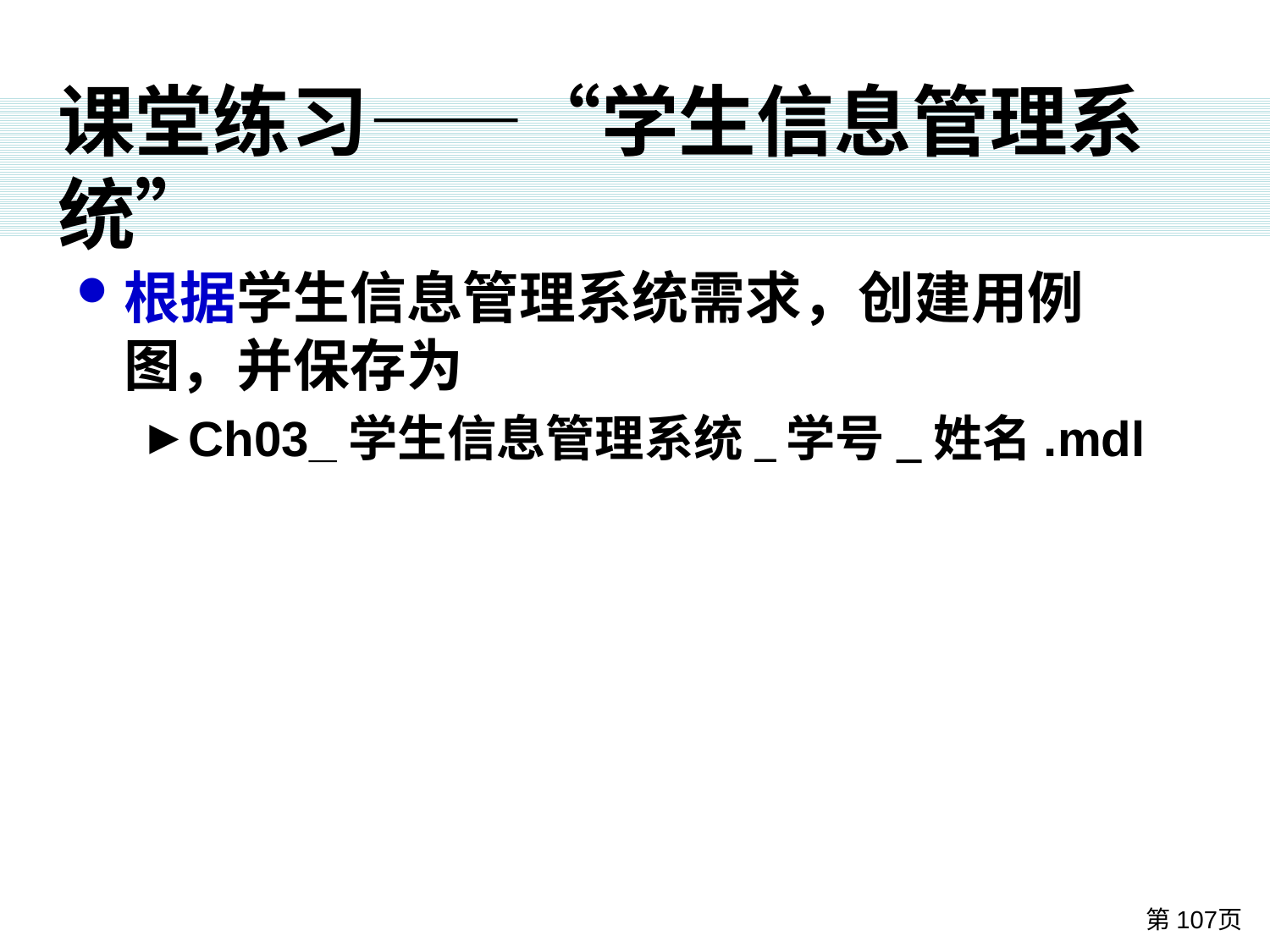

# 课堂练习——“学生信息管理系统”
根据学生信息管理系统需求，创建用例图，并保存为
Ch03_学生信息管理系统_学号_姓名.mdl
第107页